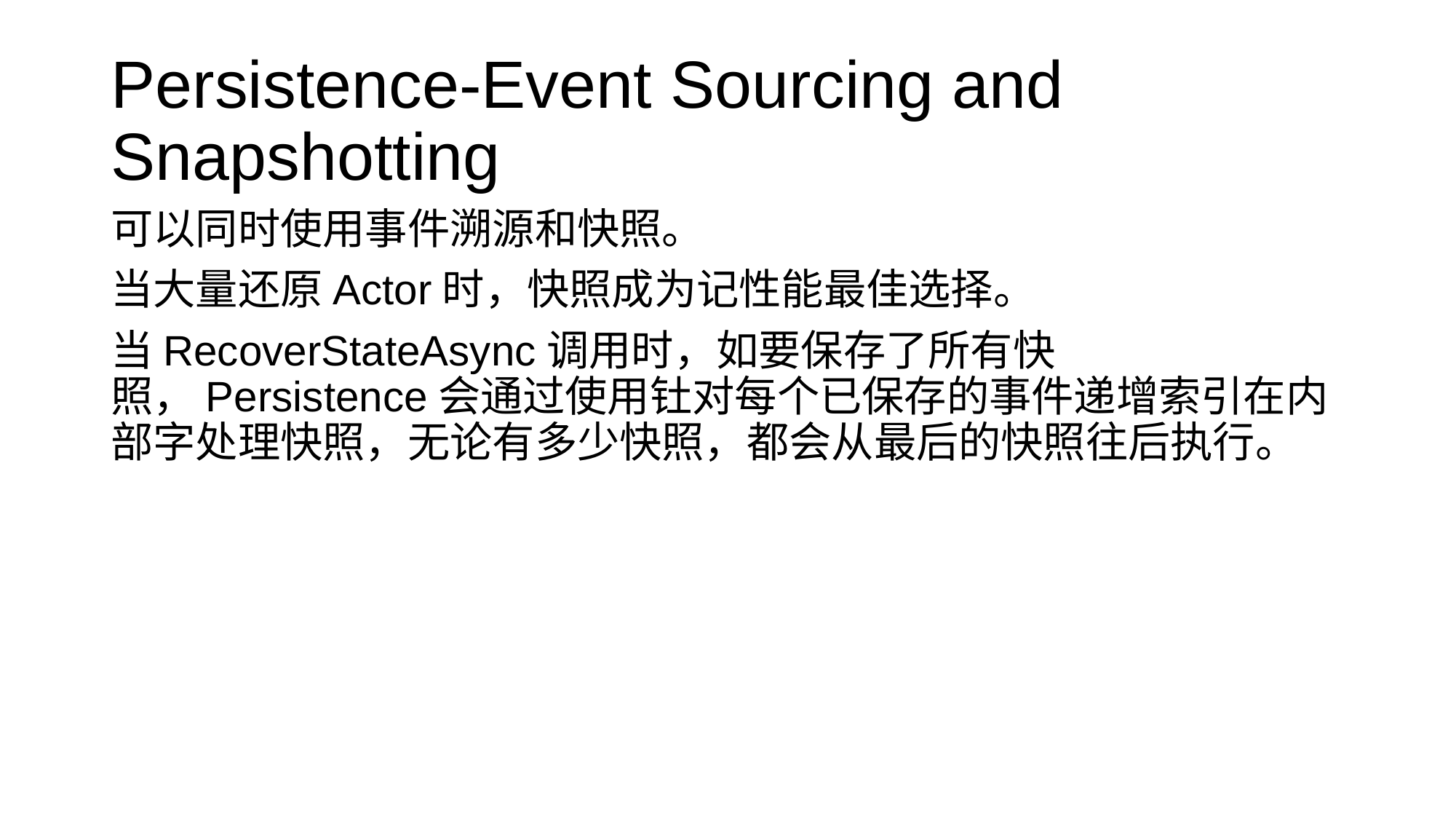

# Persistence-Event Sourcing and Snapshotting
可以同时使用事件溯源和快照。
当大量还原Actor时，快照成为记性能最佳选择。
当RecoverStateAsync调用时，如要保存了所有快照，Persistence会通过使用钍对每个已保存的事件递增索引在内部字处理快照，无论有多少快照，都会从最后的快照往后执行。